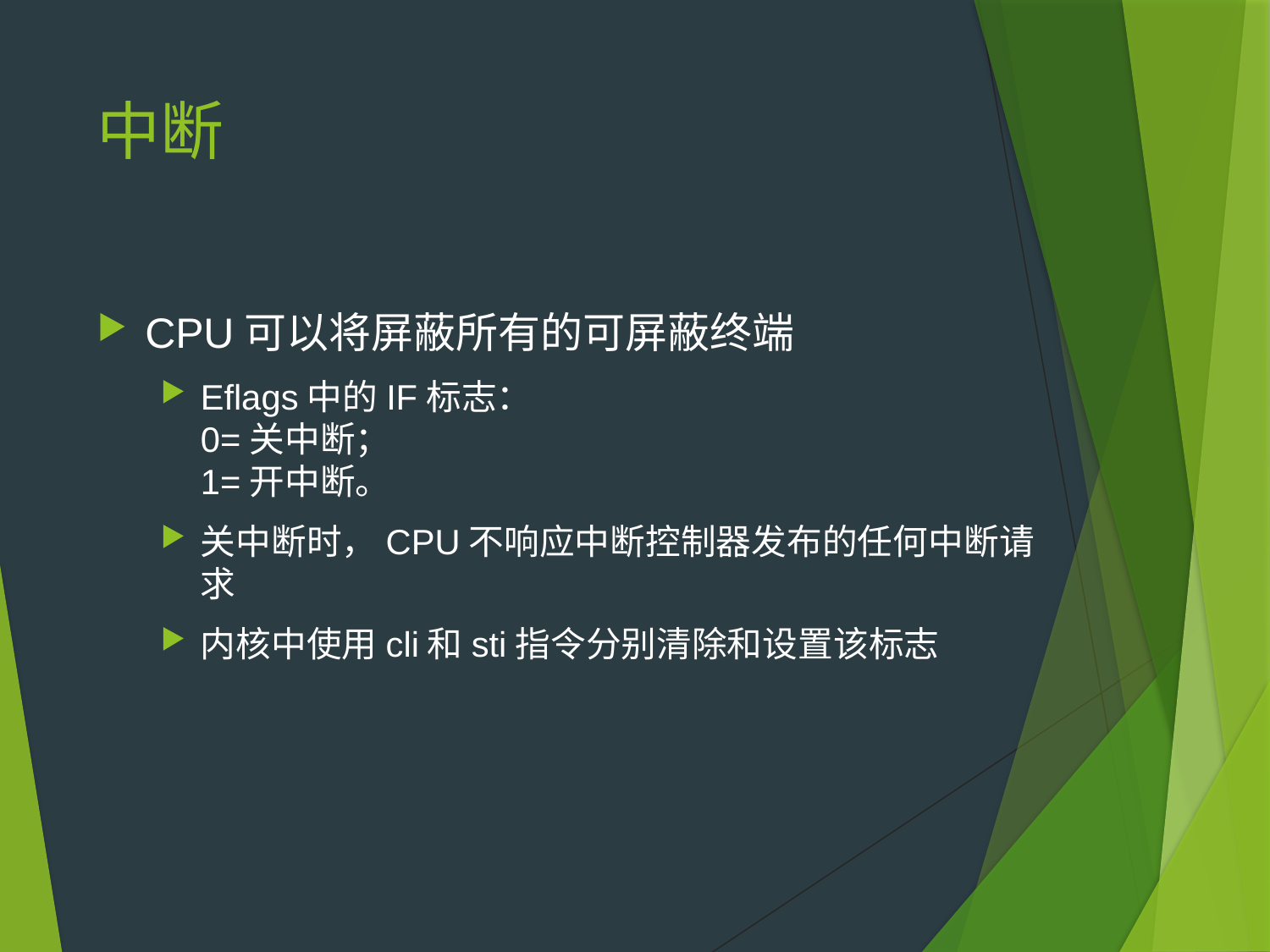

# 中断
CPU可以将屏蔽所有的可屏蔽终端
Eflags中的IF标志：
0=关中断；
1=开中断。
关中断时，CPU不响应中断控制器发布的任何中断请求
内核中使用cli和sti指令分别清除和设置该标志